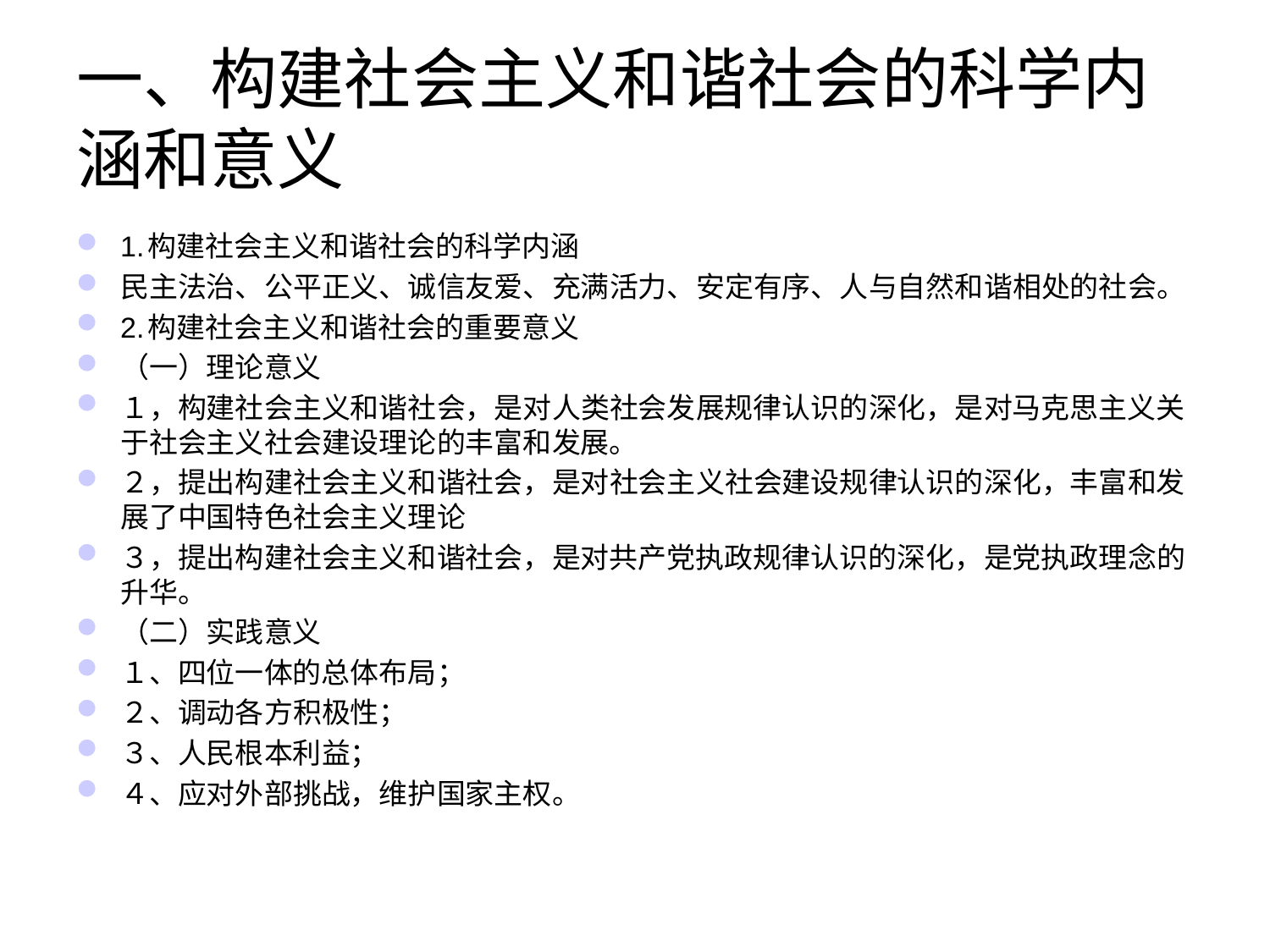

# 一、构建社会主义和谐社会的科学内涵和意义
1.构建社会主义和谐社会的科学内涵
民主法治、公平正义、诚信友爱、充满活力、安定有序、人与自然和谐相处的社会。
2.构建社会主义和谐社会的重要意义
（一）理论意义
１，构建社会主义和谐社会，是对人类社会发展规律认识的深化，是对马克思主义关于社会主义社会建设理论的丰富和发展。
２，提出构建社会主义和谐社会，是对社会主义社会建设规律认识的深化，丰富和发展了中国特色社会主义理论
３，提出构建社会主义和谐社会，是对共产党执政规律认识的深化，是党执政理念的升华。
（二）实践意义
１、四位一体的总体布局；
２、调动各方积极性；
３、人民根本利益；
４、应对外部挑战，维护国家主权。